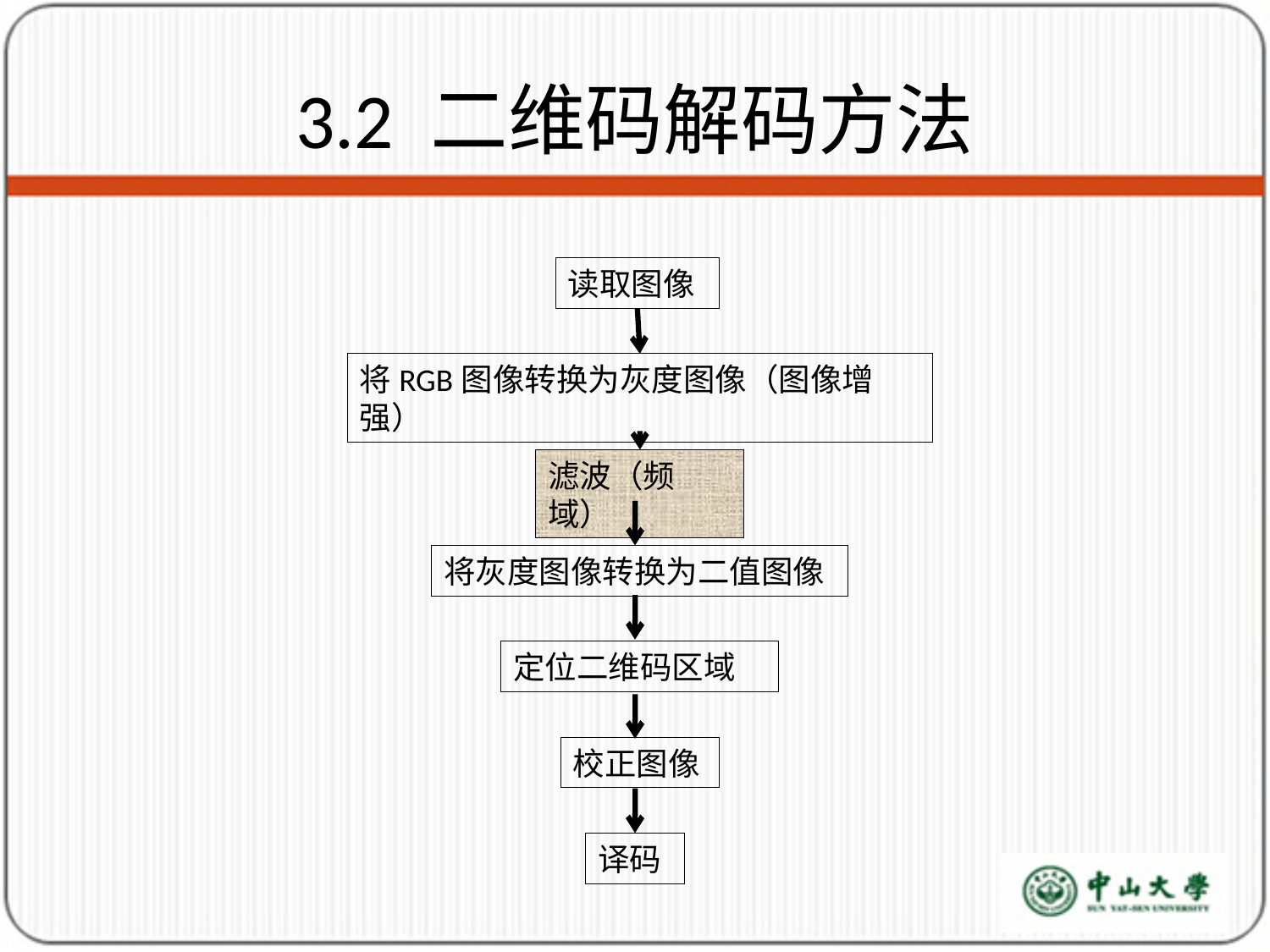

# 3.2 二维码解码方法
读取图像
将RGB图像转换为灰度图像（图像增强）
滤波（频域）
将灰度图像转换为二值图像
定位二维码区域
校正图像
译码